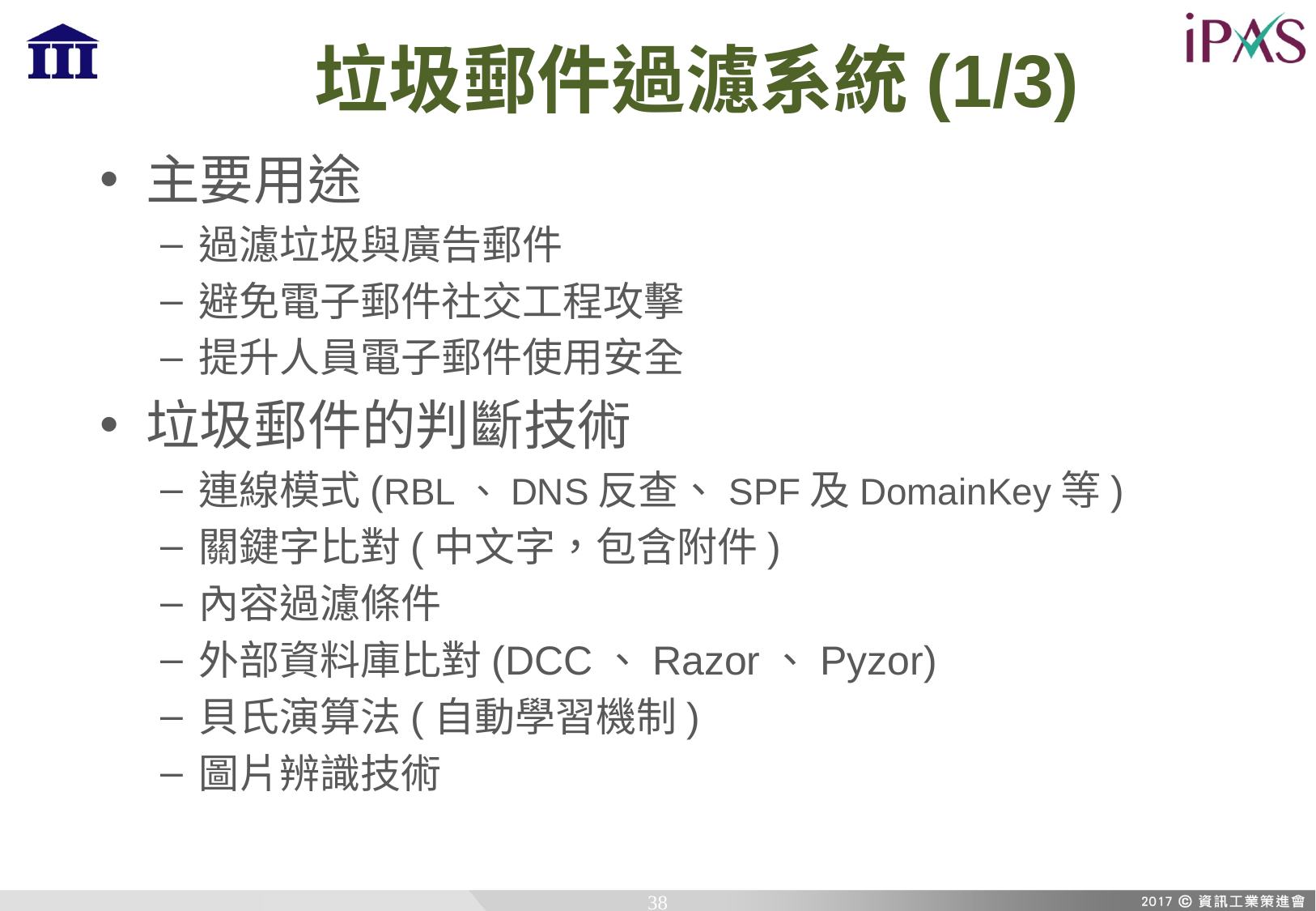

# 垃圾郵件過濾系統(1/3)
主要用途
過濾垃圾與廣告郵件
避免電子郵件社交工程攻擊
提升人員電子郵件使用安全
垃圾郵件的判斷技術
連線模式(RBL、DNS反查、SPF及DomainKey等)
關鍵字比對(中文字，包含附件)
內容過濾條件
外部資料庫比對(DCC、Razor、Pyzor)
貝氏演算法(自動學習機制)
圖片辨識技術
38